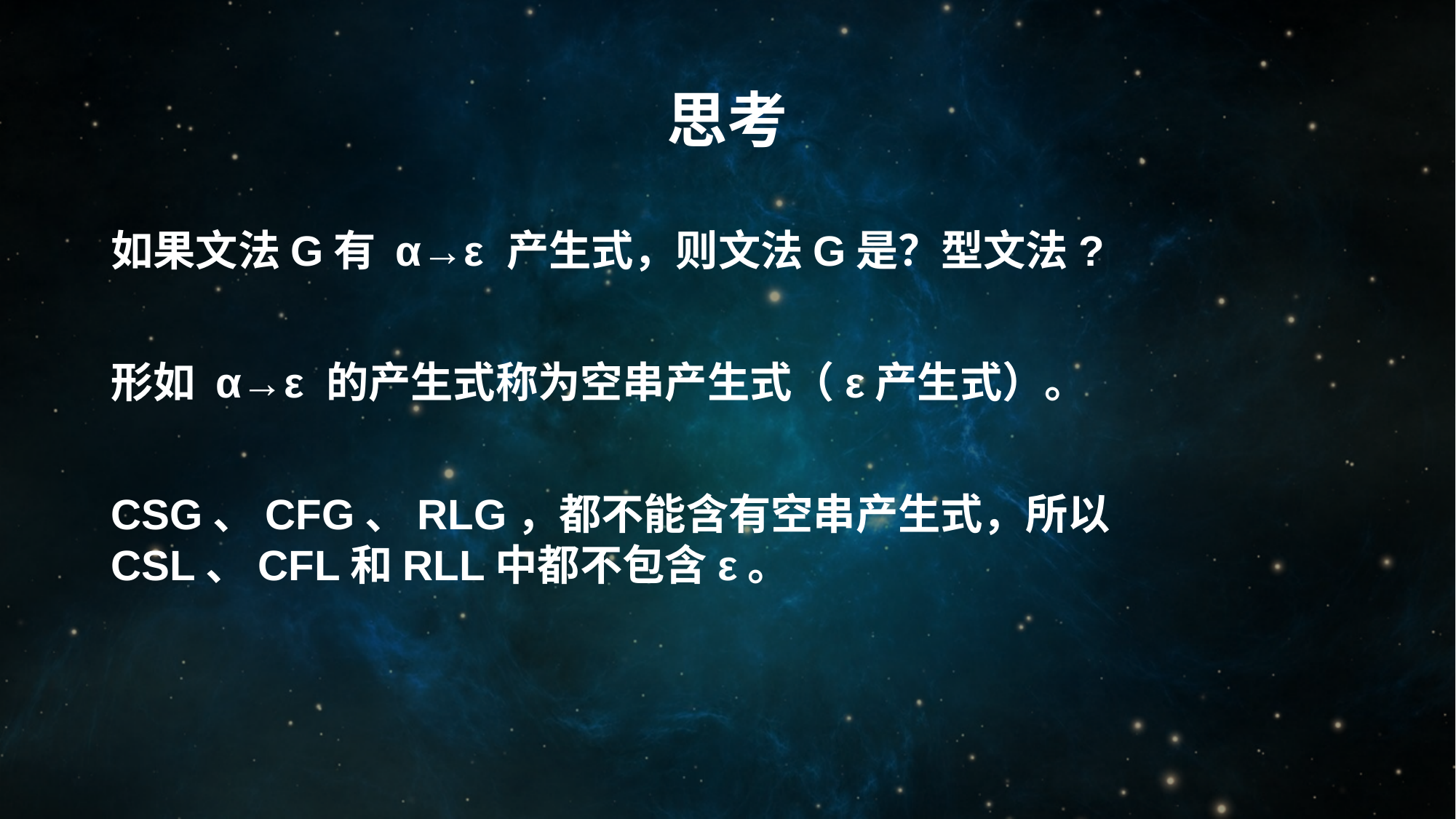

# 思考
如果文法G有 α→ε 产生式，则文法G是？型文法?

形如 α→ε 的产生式称为空串产生式（ε产生式）。

CSG、CFG、RLG，都不能含有空串产生式，所以CSL、CFL和RLL中都不包含ε。